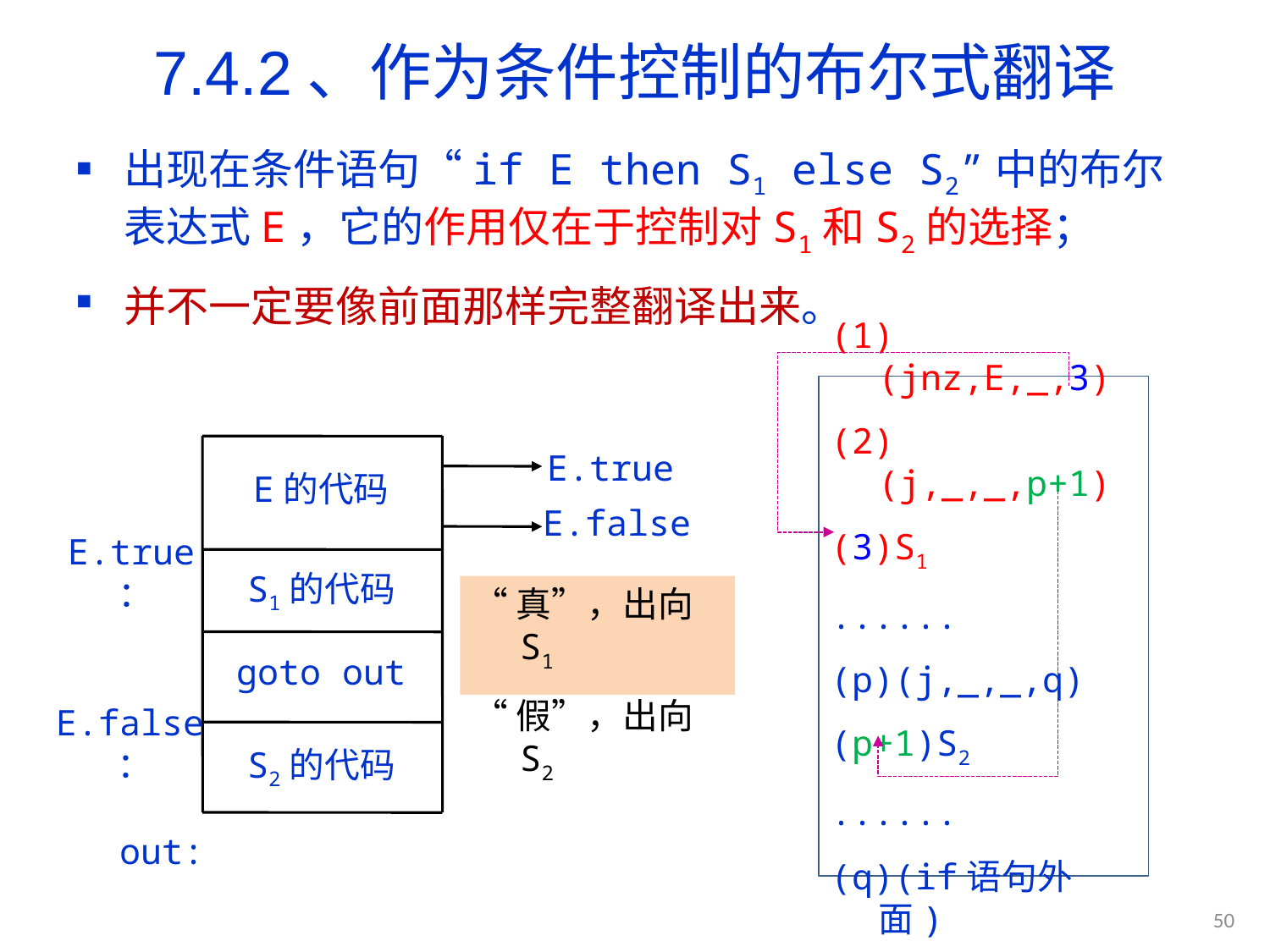

# 7.4.2、作为条件控制的布尔式翻译
出现在条件语句“if E then S1 else S2”中的布尔表达式E，它的作用仅在于控制对S1和S2的选择；
并不一定要像前面那样完整翻译出来。

(1) (jnz,E,_,3)
(2) (j,_,_,p+1)
(3)S1
......
(p)(j,_,_,q)
(p+1)S2
......
(q)(if语句外面)

E的代码

S1的代码

goto out

S2的代码

out:
E.true
E.false
E.true：
E.false：

“真”，出向S1
“假”，出向S2
50